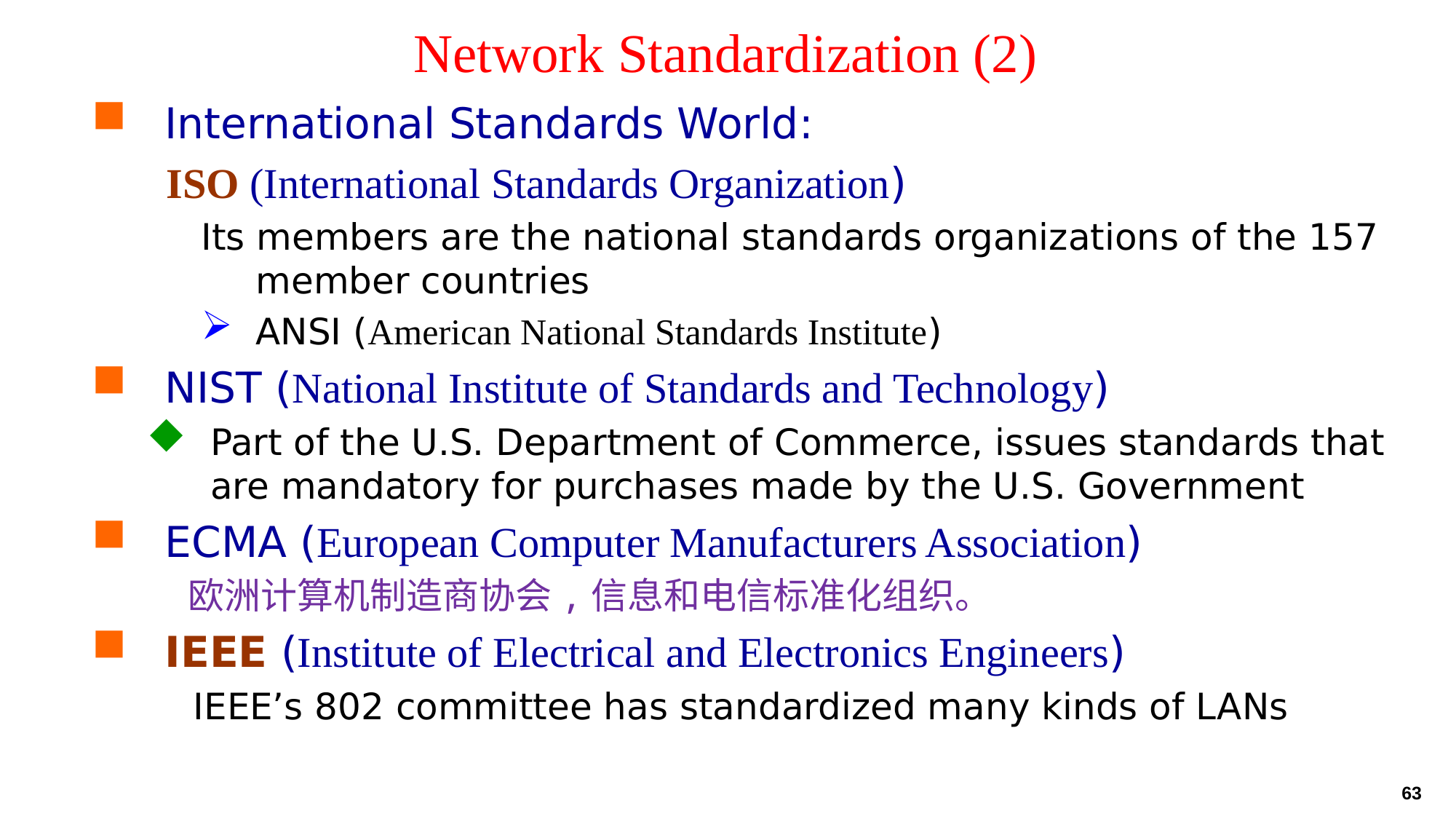

# Network Standardization (2)
International Standards World:
       ISO (International Standards Organization)
Its members are the national standards organizations of the 157 member countries
ANSI (American National Standards Institute)
NIST (National Institute of Standards and Technology)
Part of the U.S. Department of Commerce, issues standards that are mandatory for purchases made by the U.S. Government
ECMA (European Computer Manufacturers Association)
    欧洲计算机制造商协会,信息和电信标准化组织。
IEEE (Institute of Electrical and Electronics Engineers)
    IEEE’s 802 committee has standardized many kinds of LANs